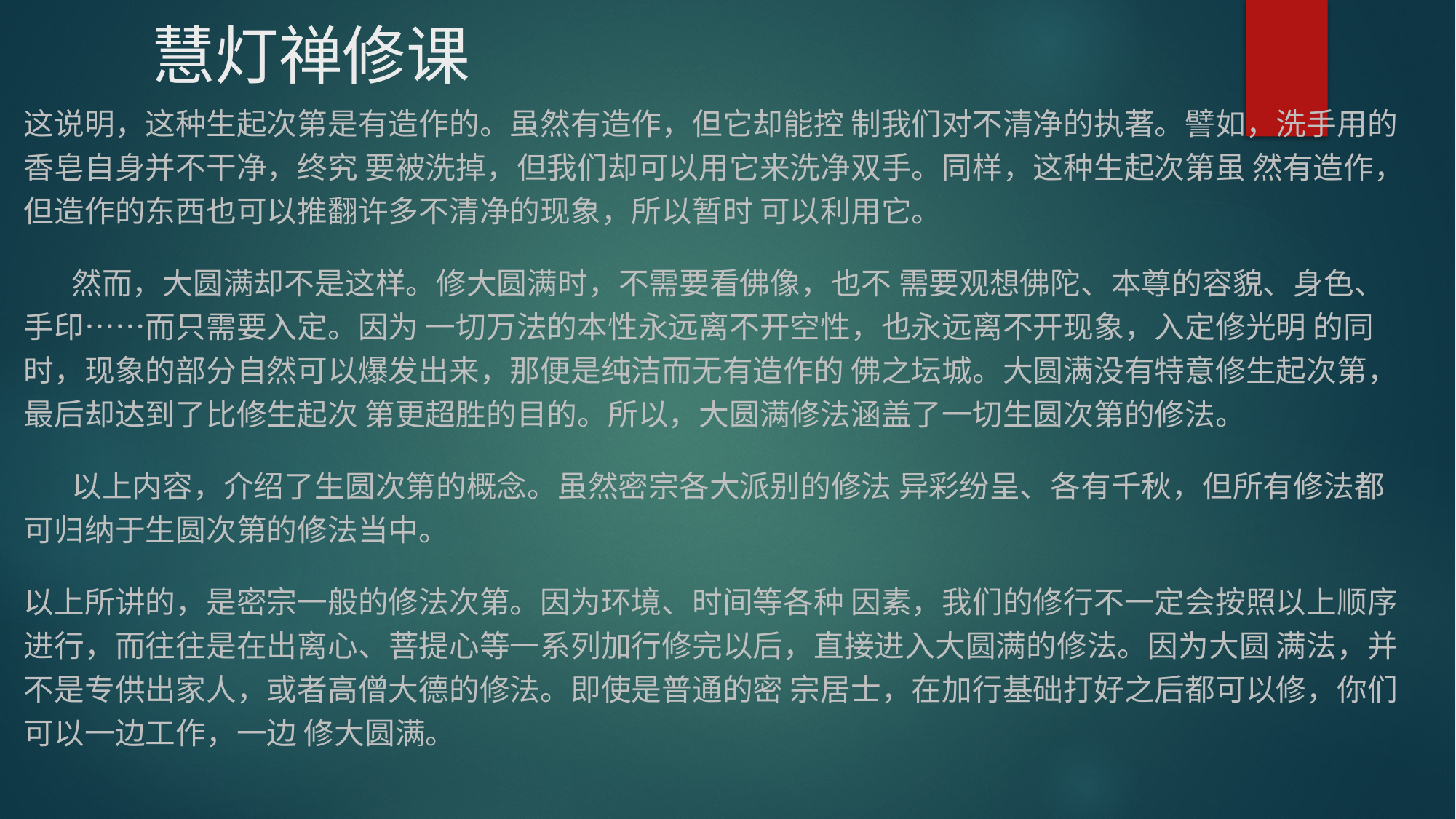

慧灯禅修课
这说明，这种生起次第是有造作的。虽然有造作，但它却能控 制我们对不清净的执著。譬如，洗手用的香皂自身并不干净，终究 要被洗掉，但我们却可以用它来洗净双手。同样，这种生起次第虽 然有造作，但造作的东西也可以推翻许多不清净的现象，所以暂时 可以利用它。
      然而，大圆满却不是这样。修大圆满时，不需要看佛像，也不 需要观想佛陀、本尊的容貌、身色、手印……而只需要入定。因为 一切万法的本性永远离不开空性，也永远离不开现象，入定修光明 的同时，现象的部分自然可以爆发出来，那便是纯洁而无有造作的 佛之坛城。大圆满没有特意修生起次第，最后却达到了比修生起次 第更超胜的目的。所以，大圆满修法涵盖了一切生圆次第的修法。
      以上内容，介绍了生圆次第的概念。虽然密宗各大派别的修法 异彩纷呈、各有千秋，但所有修法都可归纳于生圆次第的修法当中。
以上所讲的，是密宗一般的修法次第。因为环境、时间等各种 因素，我们的修行不一定会按照以上顺序进行，而往往是在出离心、菩提心等一系列加行修完以后，直接进入大圆满的修法。因为大圆 满法，并不是专供出家人，或者高僧大德的修法。即使是普通的密 宗居士，在加行基础打好之后都可以修，你们可以一边工作，一边 修大圆满。